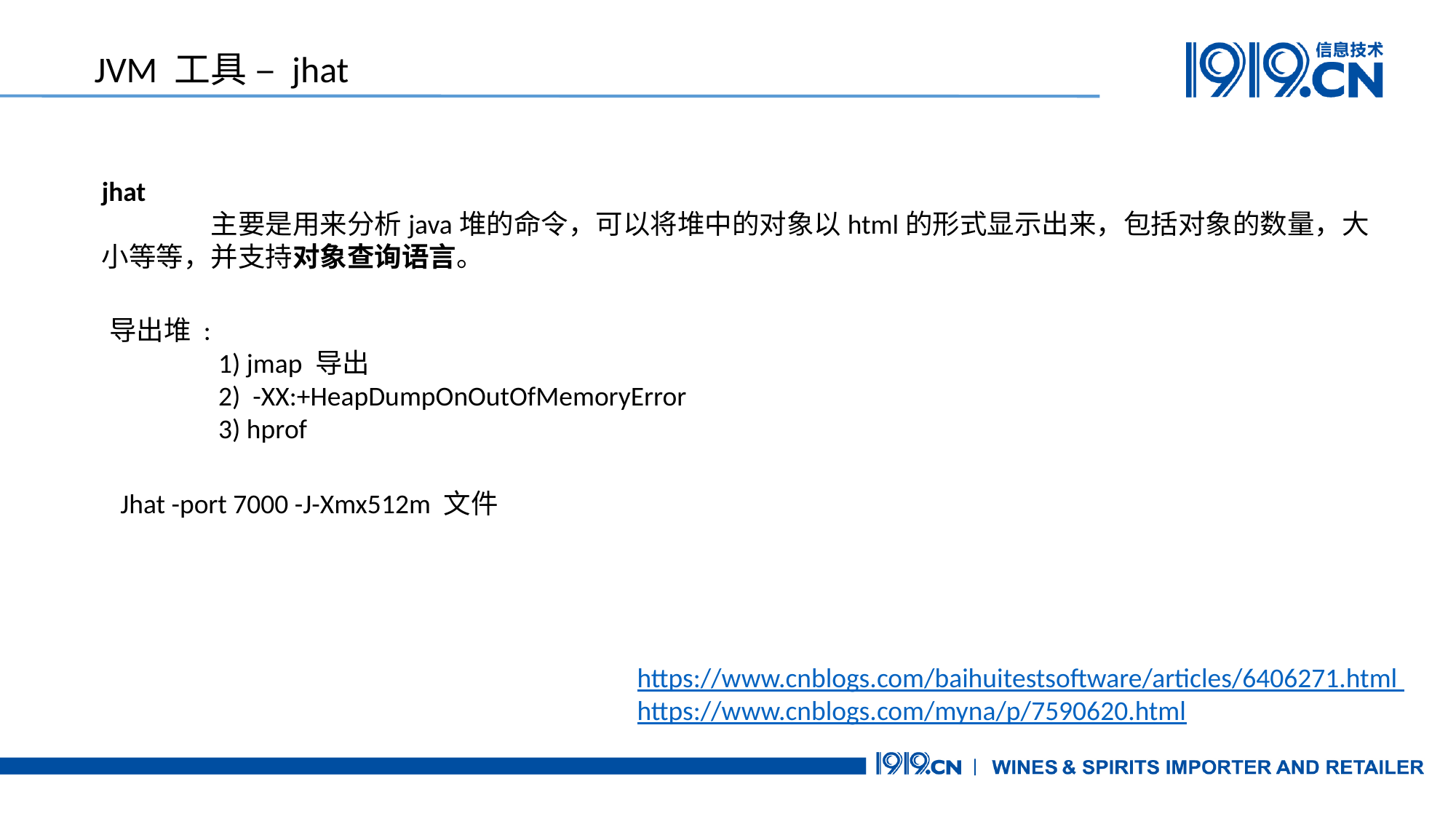

JVM 工具 – jhat
jhat
	主要是用来分析java堆的命令，可以将堆中的对象以html的形式显示出来，包括对象的数量，大小等等，并支持对象查询语言。
导出堆 :
	1) jmap 导出
	2)  -XX:+HeapDumpOnOutOfMemoryError
	3) hprof
Jhat -port 7000 -J-Xmx512m 文件
https://www.cnblogs.com/baihuitestsoftware/articles/6406271.html
https://www.cnblogs.com/myna/p/7590620.html

26